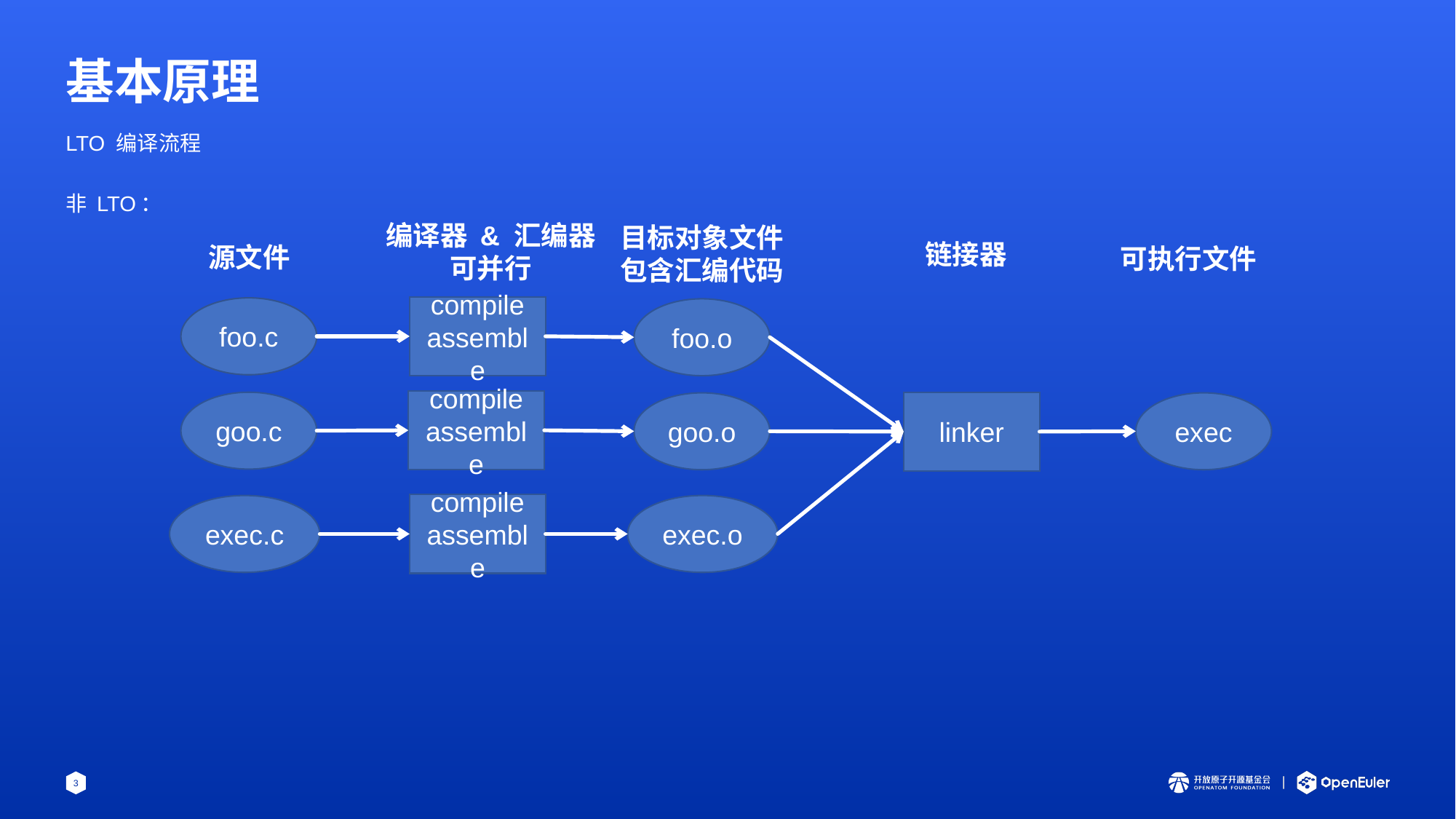

# 基本原理
LTO 编译流程
非 LTO：

编译器 & 汇编器
可并行
目标对象文件
包含汇编代码
链接器
源文件
可执行文件
compile
assemble
foo.c
foo.o
compile
assemble
goo.c
linker
goo.o
exec
compile
assemble
exec.c
exec.o
3